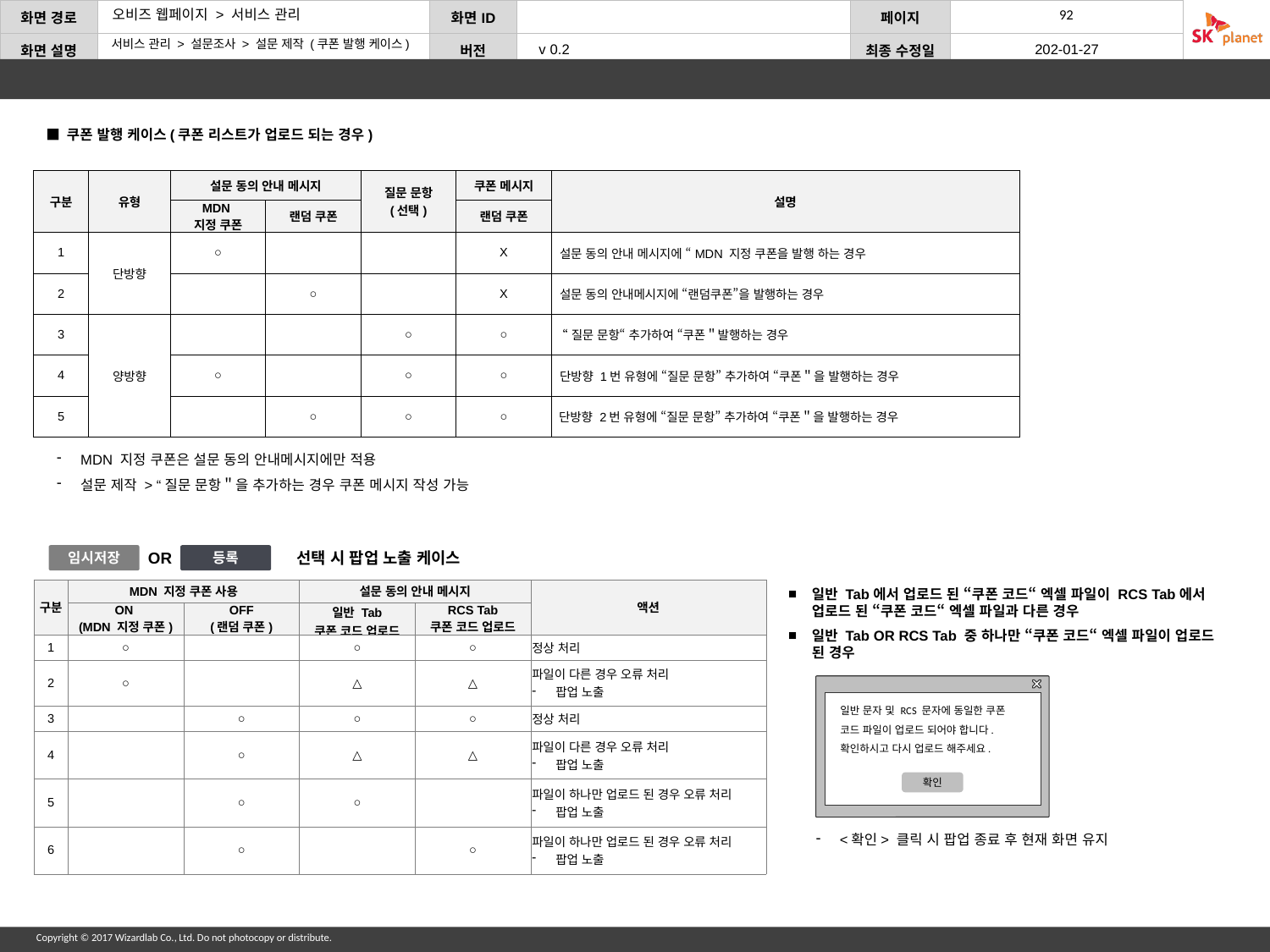

서비스 관리 > 설문조사 > 설문 제작 (쿠폰 발행 케이스)
■ 쿠폰 발행 케이스(쿠폰 리스트가 업로드 되는 경우)
| 구분 | 유형 | 설문 동의 안내 메시지 |  | 질문 문항 (선택) | 쿠폰 메시지 | 설명 |
| --- | --- | --- | --- | --- | --- | --- |
|  |  | MDN 지정 쿠폰 | 랜덤 쿠폰 |  | 랜덤 쿠폰 |  |
| 1 | 단방향 | ○ |  |  | X | 설문 동의 안내 메시지에 “MDN 지정 쿠폰을 발행 하는 경우 |
| 2 |  |  | ○ |  | X | 설문 동의 안내메시지에 “랜덤쿠폰”을 발행하는 경우 |
| 3 | 양방향 |  |  | ○ | ○ | “질문 문항“ 추가하여 “쿠폰＂발행하는 경우 |
| 4 |  | ○ |  | ○ | ○ | 단방향 1번 유형에 “질문 문항” 추가하여 “쿠폰＂을 발행하는 경우 |
| 5 |  |  | ○ | ○ | ○ | 단방향 2번 유형에 “질문 문항” 추가하여 “쿠폰＂을 발행하는 경우 |
MDN 지정 쿠폰은 설문 동의 안내메시지에만 적용
설문 제작 > “질문 문항＂을 추가하는 경우 쿠폰 메시지 작성 가능
OR
선택 시 팝업 노출 케이스
임시저장
등록
| 구분 | MDN 지정 쿠폰 사용 |  | 설문 동의 안내 메시지 | 쿠폰 메시지 | 액션 |
| --- | --- | --- | --- | --- | --- |
|  | ON (MDN 지정 쿠폰) | OFF (랜덤 쿠폰) | 일반 Tab 쿠폰 코드 업로드 | RCS Tab 쿠폰 코드 업로드 |  |
| 1 | ○ |  | ○ | ○ | 정상 처리 |
| 2 | ○ |  | △ | △ | 파일이 다른 경우 오류 처리 팝업 노출 |
| 3 |  | ○ | ○ | ○ | 정상 처리 |
| 4 |  | ○ | △ | △ | 파일이 다른 경우 오류 처리 팝업 노출 |
| 5 |  | ○ | ○ |  | 파일이 하나만 업로드 된 경우 오류 처리 팝업 노출 |
| 6 |  | ○ |  | ○ | 파일이 하나만 업로드 된 경우 오류 처리 팝업 노출 |
일반 Tab에서 업로드 된 “쿠폰 코드“ 엑셀 파일이 RCS Tab에서 업로드 된 “쿠폰 코드“ 엑셀 파일과 다른 경우
일반 Tab OR RCS Tab 중 하나만 “쿠폰 코드“ 엑셀 파일이 업로드 된 경우

일반 문자 및 RCS 문자에 동일한 쿠폰 코드 파일이 업로드 되어야 합니다.
확인하시고 다시 업로드 해주세요.
확인
<확인> 클릭 시 팝업 종료 후 현재 화면 유지